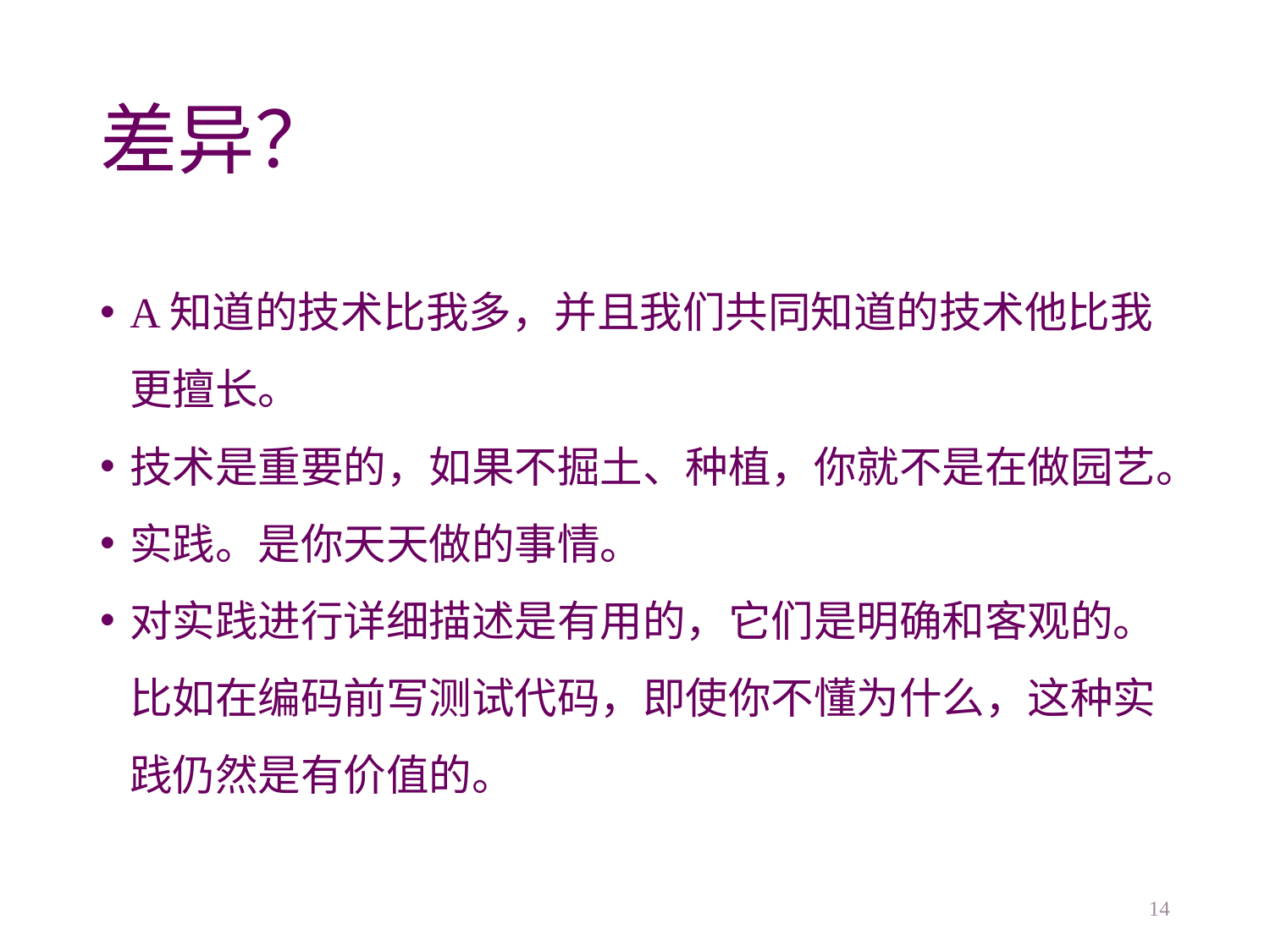

# 差异？
A知道的技术比我多，并且我们共同知道的技术他比我更擅长。
技术是重要的，如果不掘土、种植，你就不是在做园艺。
实践。是你天天做的事情。
对实践进行详细描述是有用的，它们是明确和客观的。比如在编码前写测试代码，即使你不懂为什么，这种实践仍然是有价值的。

14